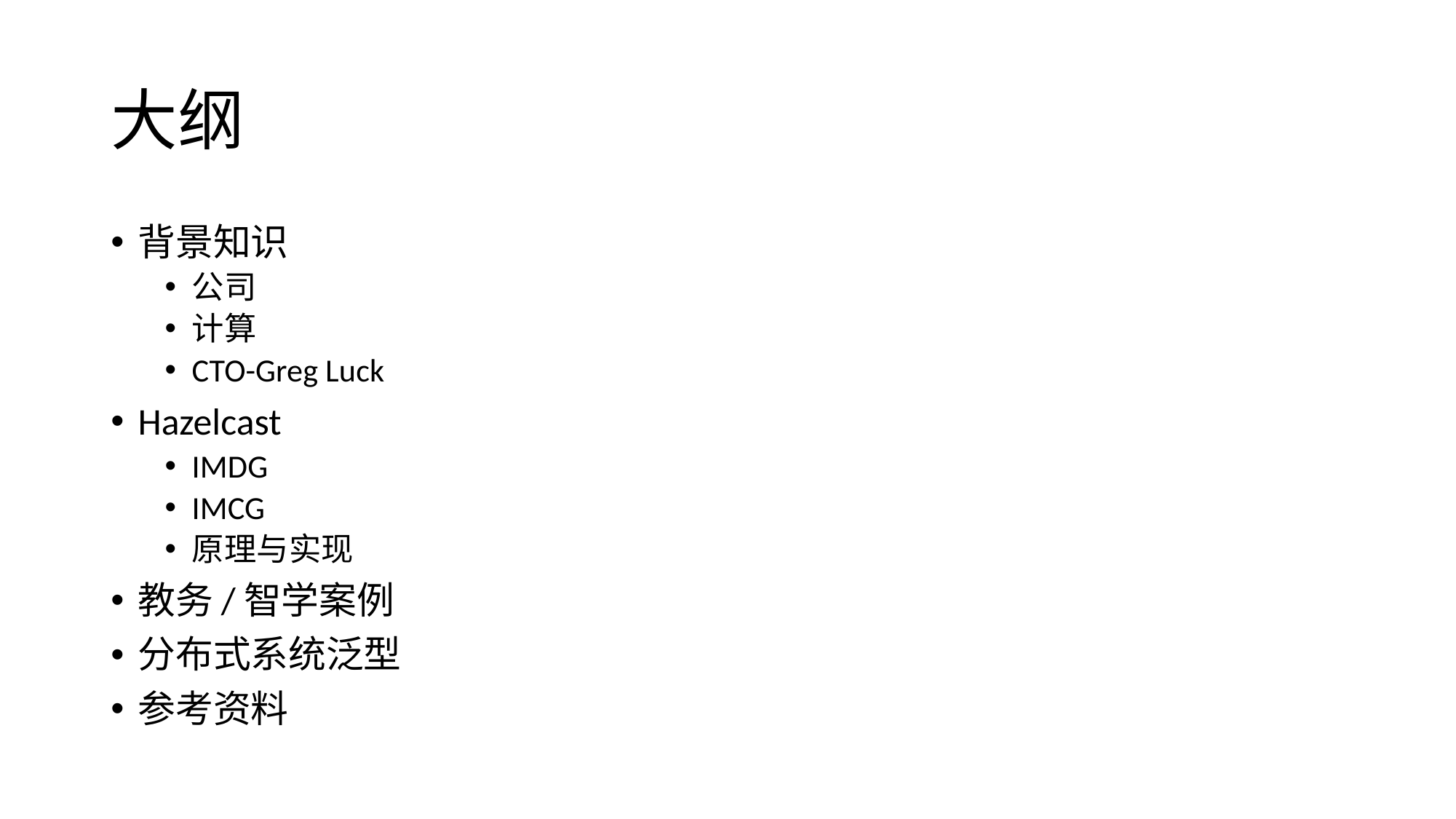

# 大纲
背景知识
公司
计算
CTO-Greg Luck
Hazelcast
IMDG
IMCG
原理与实现
教务/智学案例
分布式系统泛型
参考资料